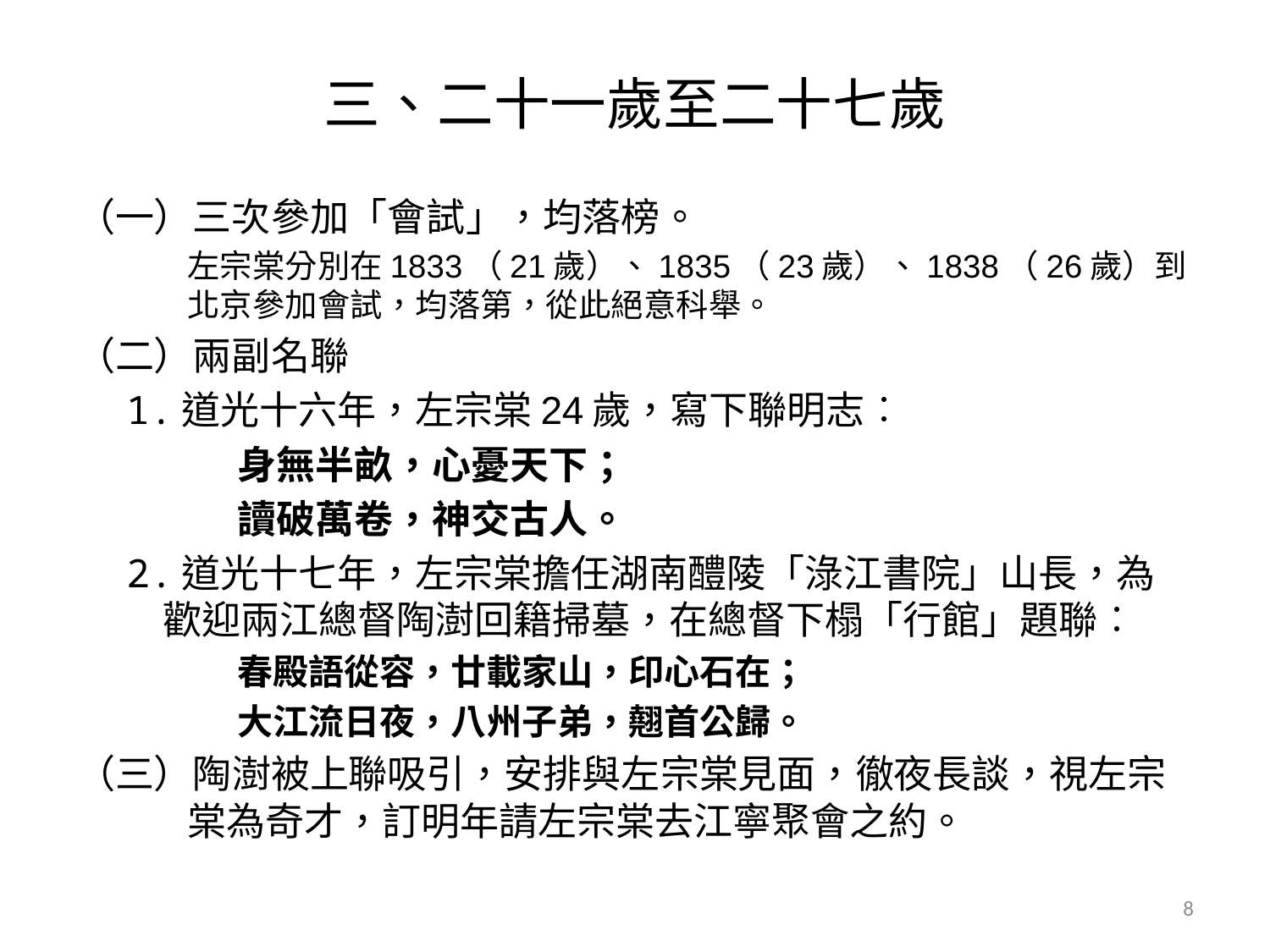

# 三、二十一歲至二十七歲
（一）三次參加「會試」，均落榜。
左宗棠分別在1833（21歲）、1835（23歲）、1838（26歲）到北京參加會試，均落第，從此絕意科舉。
（二）兩副名聯
1.道光十六年，左宗棠24歲，寫下聯明志︰
身無半畝，心憂天下；
讀破萬卷，神交古人。
2.道光十七年，左宗棠擔任湖南醴陵「淥江書院」山長，為歡迎兩江總督陶澍回籍掃墓，在總督下榻「行館」題聯︰
春殿語從容，廿載家山，印心石在；
大江流日夜，八州子弟，翹首公歸。
（三）陶澍被上聯吸引，安排與左宗棠見面，徹夜長談，視左宗棠為奇才，訂明年請左宗棠去江寧聚會之約。

8